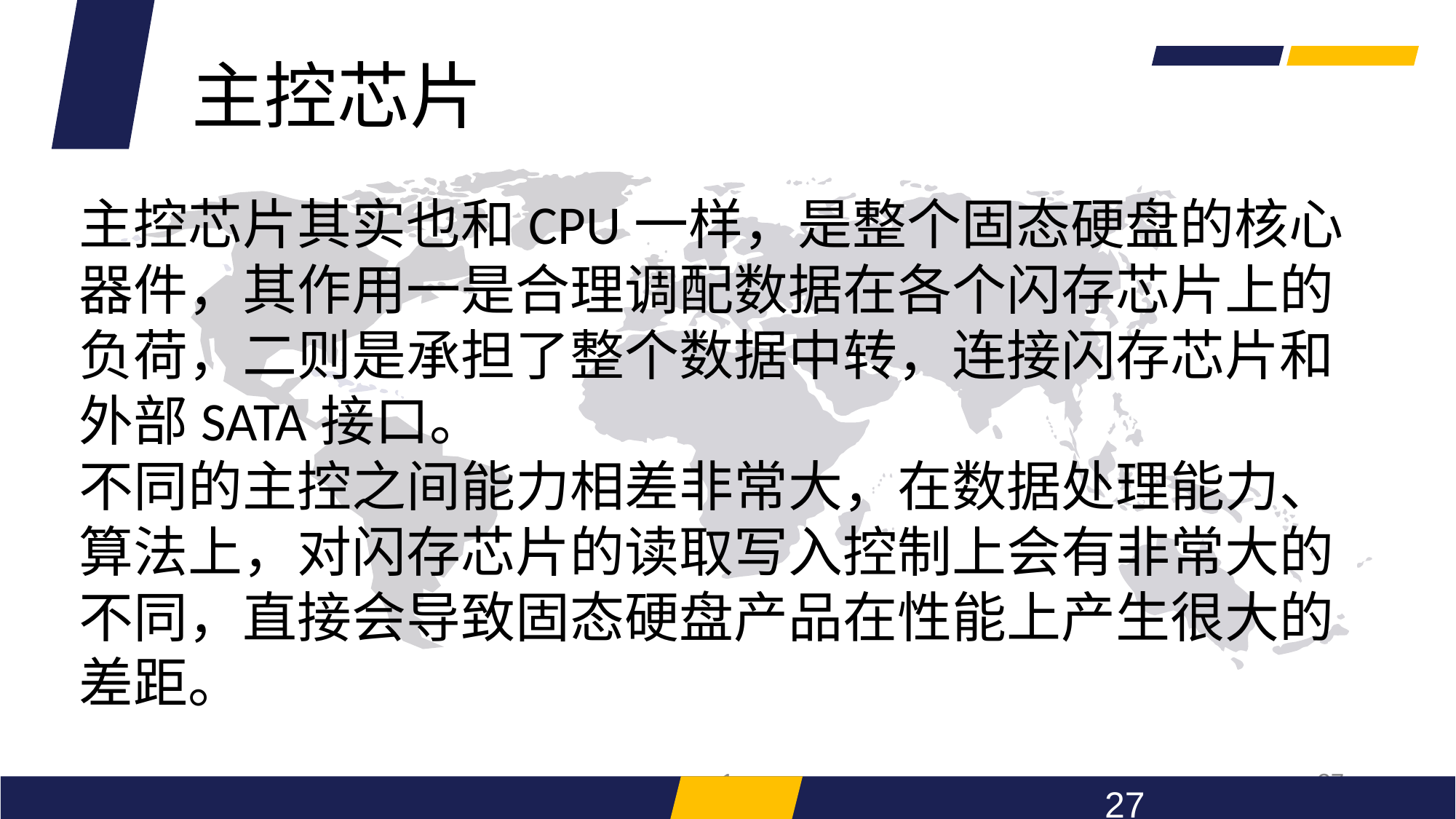

主控芯片

主控芯片其实也和CPU一样，是整个固态硬盘的核心器件，其作用一是合理调配数据在各个闪存芯片上的负荷，二则是承担了整个数据中转，连接闪存芯片和外部SATA接口。
不同的主控之间能力相差非常大，在数据处理能力、算法上，对闪存芯片的读取写入控制上会有非常大的不同，直接会导致固态硬盘产品在性能上产生很大的差距。
1
27
27